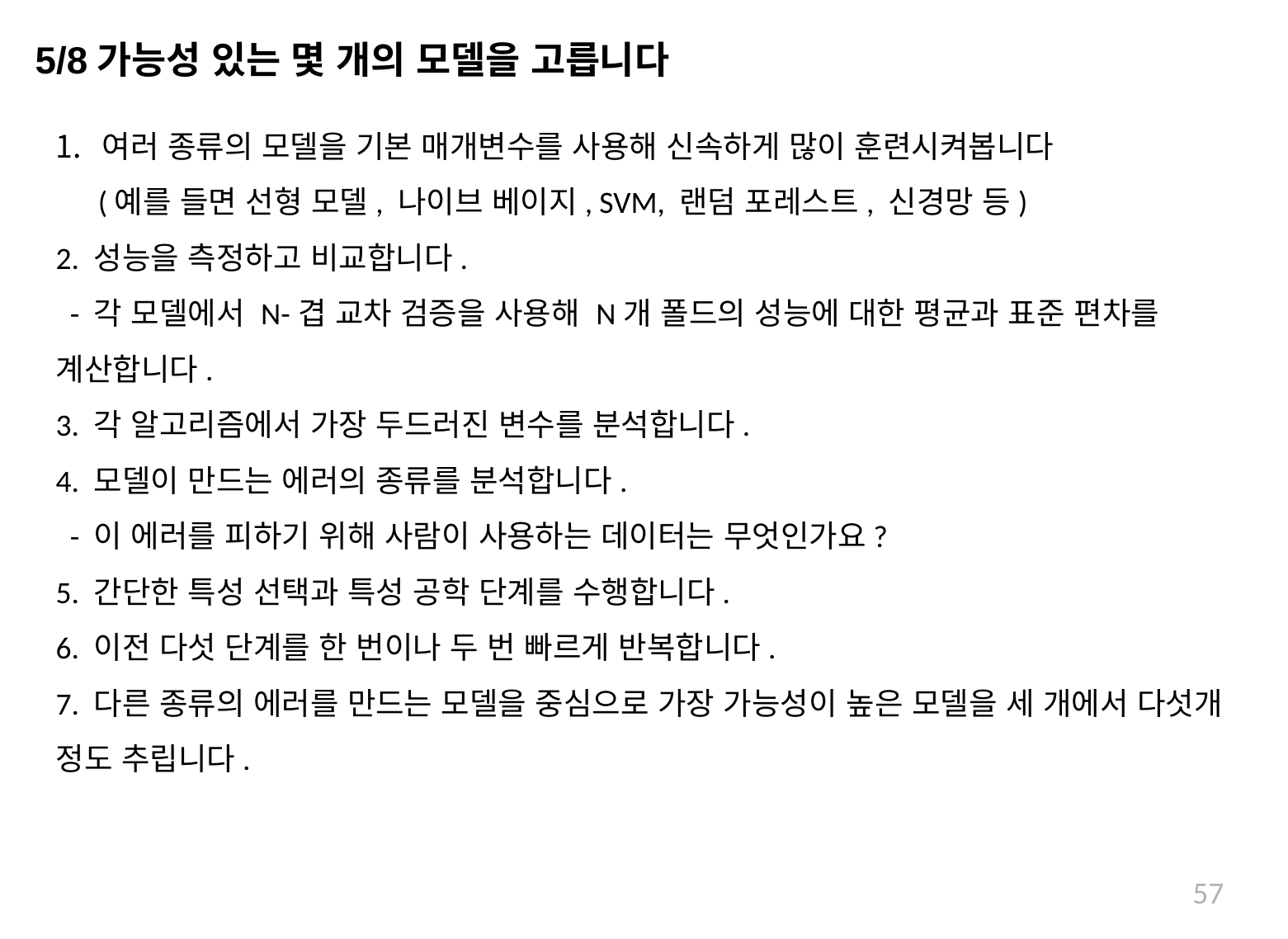

# 5/8가능성 있는 몇 개의 모델을 고릅니다
여러 종류의 모델을 기본 매개변수를 사용해 신속하게 많이 훈련시켜봅니다
      (예를 들면 선형 모델, 나이브 베이지, SVM, 랜덤 포레스트, 신경망 등)
2. 성능을 측정하고 비교합니다.
  - 각 모델에서 N-겹 교차 검증을 사용해 N개 폴드의 성능에 대한 평균과 표준 편차를 계산합니다.
3. 각 알고리즘에서 가장 두드러진 변수를 분석합니다.
4. 모델이 만드는 에러의 종류를 분석합니다.
  - 이 에러를 피하기 위해 사람이 사용하는 데이터는 무엇인가요?
5. 간단한 특성 선택과 특성 공학 단계를 수행합니다.
6. 이전 다섯 단계를 한 번이나 두 번 빠르게 반복합니다.
7. 다른 종류의 에러를 만드는 모델을 중심으로 가장 가능성이 높은 모델을 세 개에서 다섯개 정도 추립니다.

57